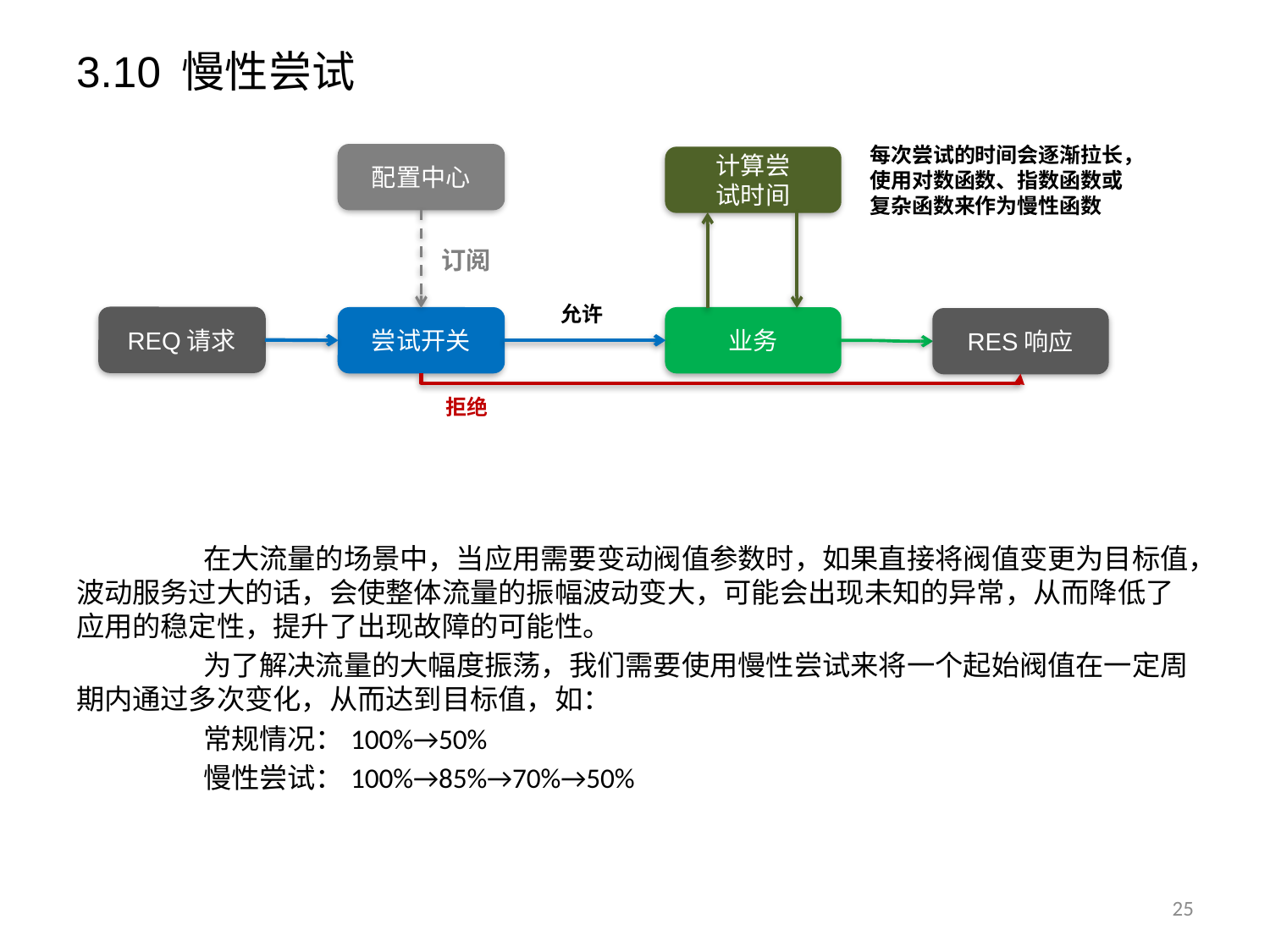

# 3.10 慢性尝试
每次尝试的时间会逐渐拉长，
使用对数函数、指数函数或
复杂函数来作为慢性函数
配置中心
计算尝
试时间
订阅
允许
REQ请求
尝试开关
业务
RES响应
拒绝
	在大流量的场景中，当应用需要变动阀值参数时，如果直接将阀值变更为目标值，波动服务过大的话，会使整体流量的振幅波动变大，可能会出现未知的异常，从而降低了应用的稳定性，提升了出现故障的可能性。
	为了解决流量的大幅度振荡，我们需要使用慢性尝试来将一个起始阀值在一定周期内通过多次变化，从而达到目标值，如：
	常规情况：100%→50%
	慢性尝试：100%→85%→70%→50%
25